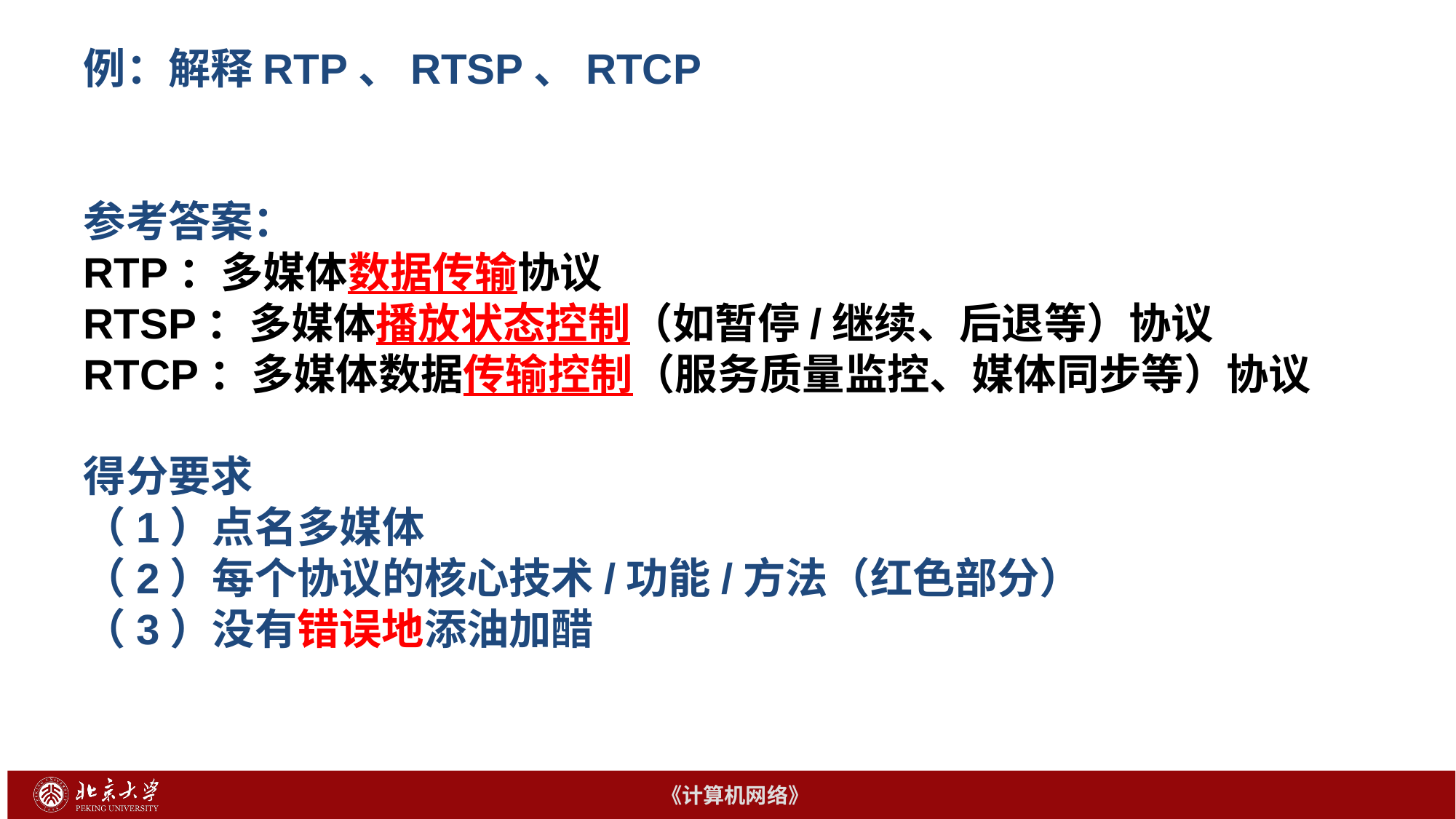

# 例：解释RTP、RTSP、RTCP 参考答案： RTP：多媒体数据传输协议 RTSP：多媒体播放状态控制（如暂停/继续、后退等）协议 RTCP：多媒体数据传输控制（服务质量监控、媒体同步等）协议 得分要求 （1）点名多媒体 （2）每个协议的核心技术/功能/方法（红色部分） （3）没有错误地添油加醋